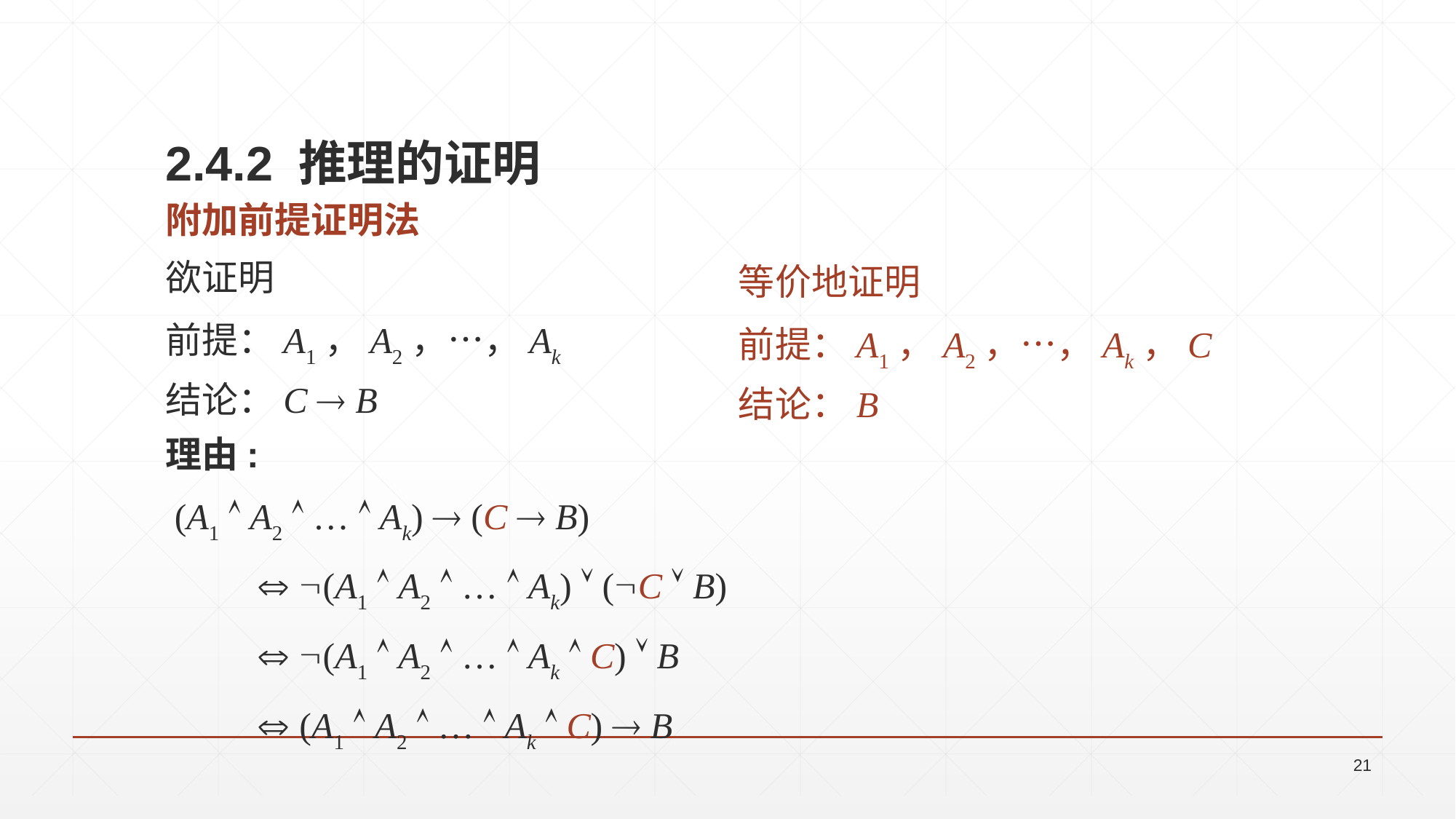

2.4.2 推理的证明
附加前提证明法
欲证明
前提：A1，A2，…，Ak
结论：C → B

等价地证明
前提：A1，A2，…，Ak，C
结论：B
理由:
 (A1 ∧ A2 ∧ … ∧ Ak) → (C → B)
          ⇔ ¬(A1 ∧ A2 ∧ … ∧ Ak) ∨ (¬C ∨ B)
          ⇔ ¬(A1 ∧ A2 ∧ … ∧ Ak ∧ C) ∨ B
          ⇔ (A1 ∧ A2 ∧ … ∧ Ak ∧ C) → B
21